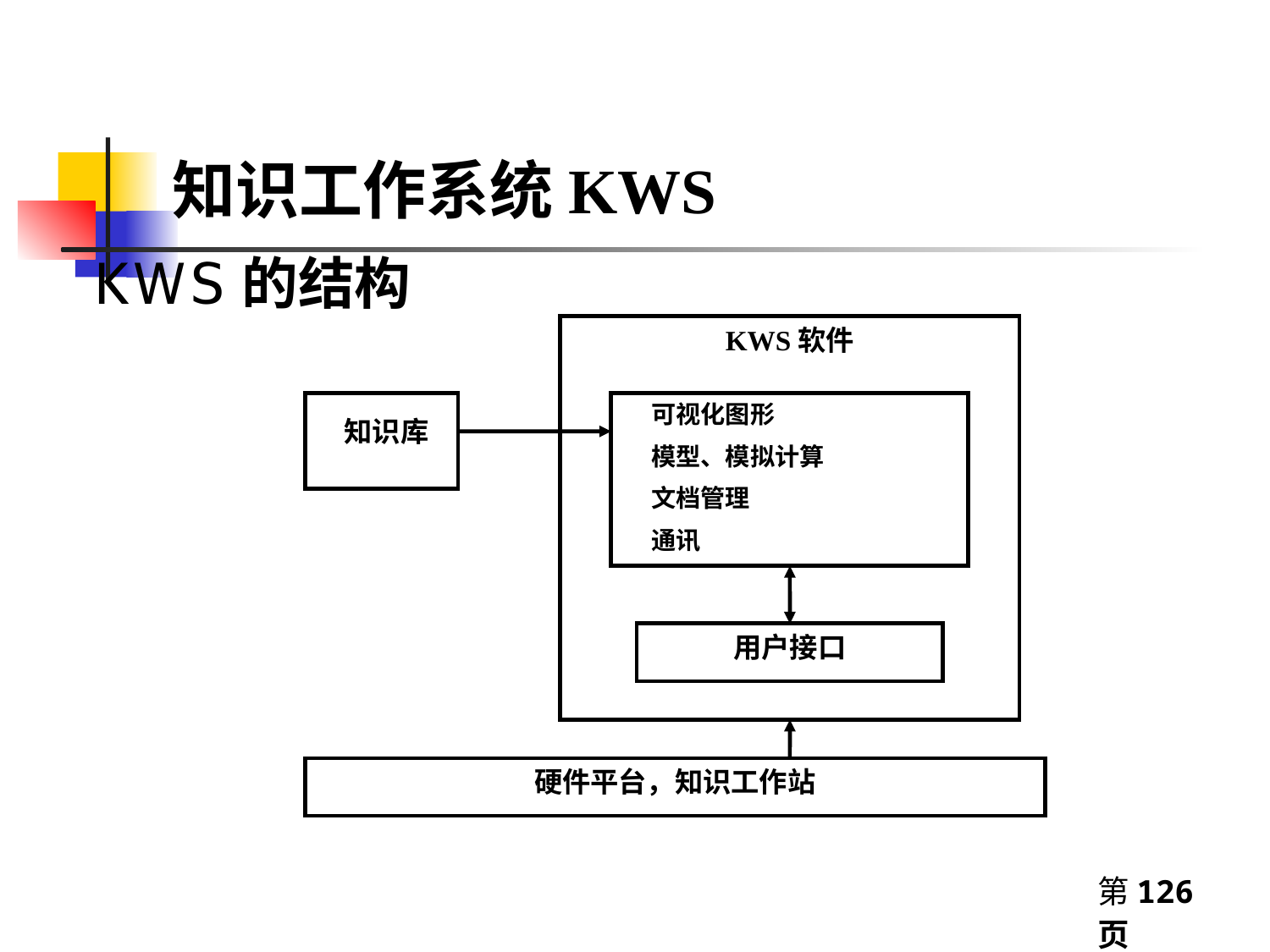

# 知识工作系统KWS
KWS的结构

KWS软件
知识库
可视化图形
模型、模拟计算
文档管理
通讯

用户接口

硬件平台，知识工作站